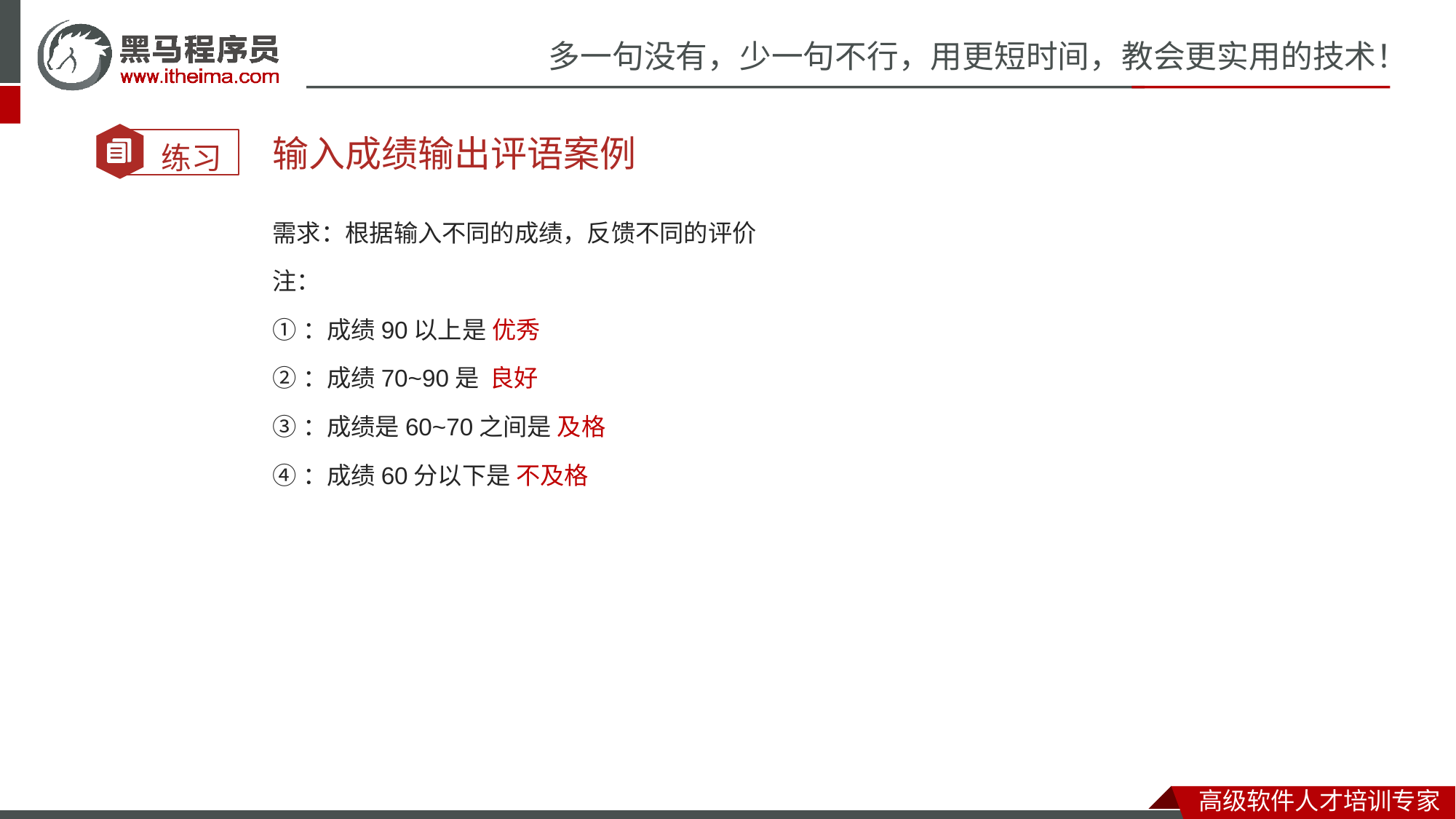

输入成绩输出评语案例
需求：根据输入不同的成绩，反馈不同的评价
注：
①：成绩90以上是 优秀
②：成绩70~90是  良好
③：成绩是60~70之间是 及格
④：成绩60分以下是 不及格